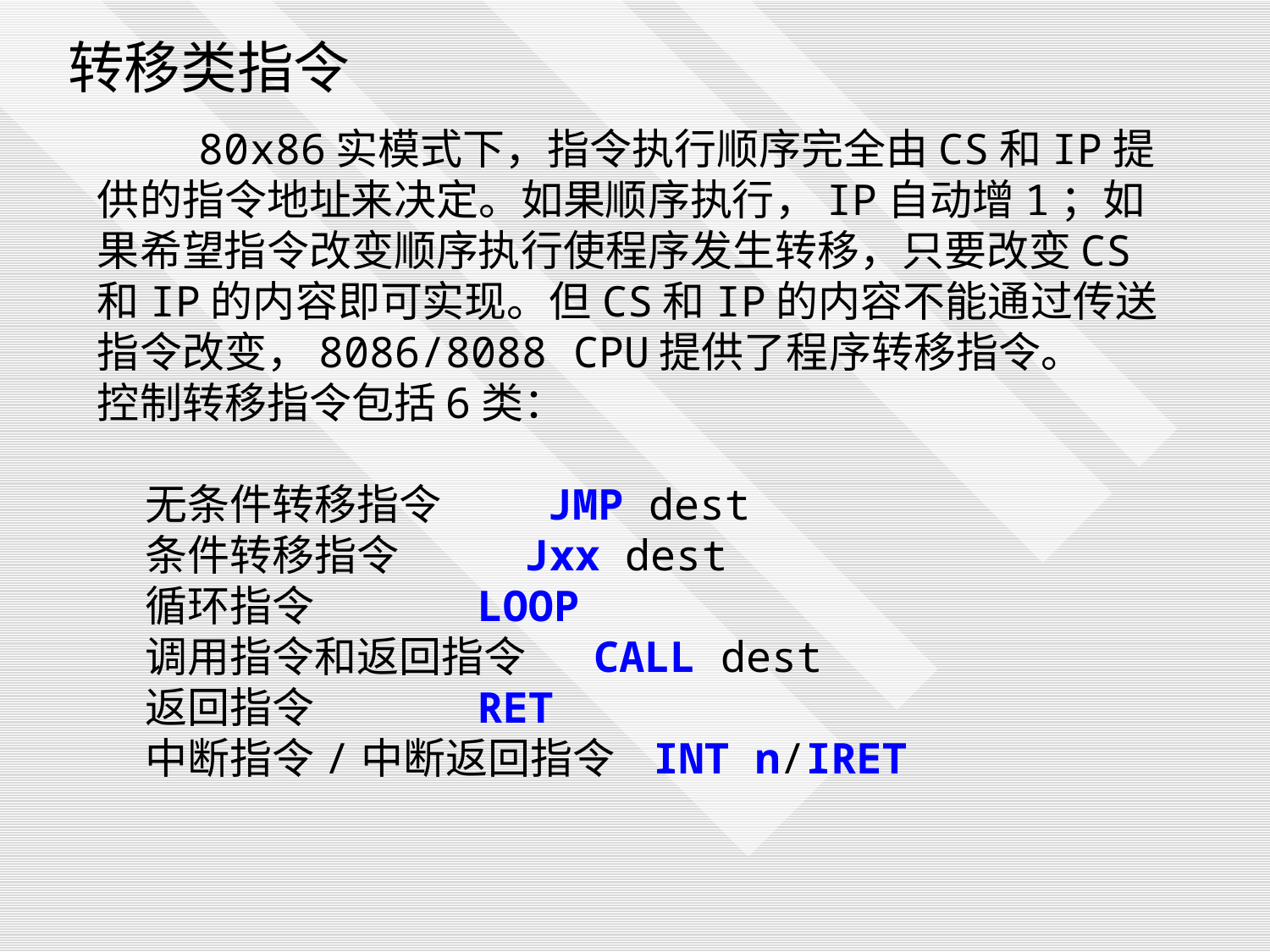

转移类指令
    80x86实模式下，指令执行顺序完全由CS和IP提供的指令地址来决定。如果顺序执行，IP自动增1；如果希望指令改变顺序执行使程序发生转移，只要改变CS和IP的内容即可实现。但CS和IP的内容不能通过传送指令改变，8086/8088 CPU提供了程序转移指令。
控制转移指令包括6类：

    无条件转移指令          JMP dest
    条件转移指令            Jxx dest
    循环指令                LOOP
    调用指令和返回指令      CALL dest
    返回指令                RET
    中断指令/中断返回指令   INT n/IRET